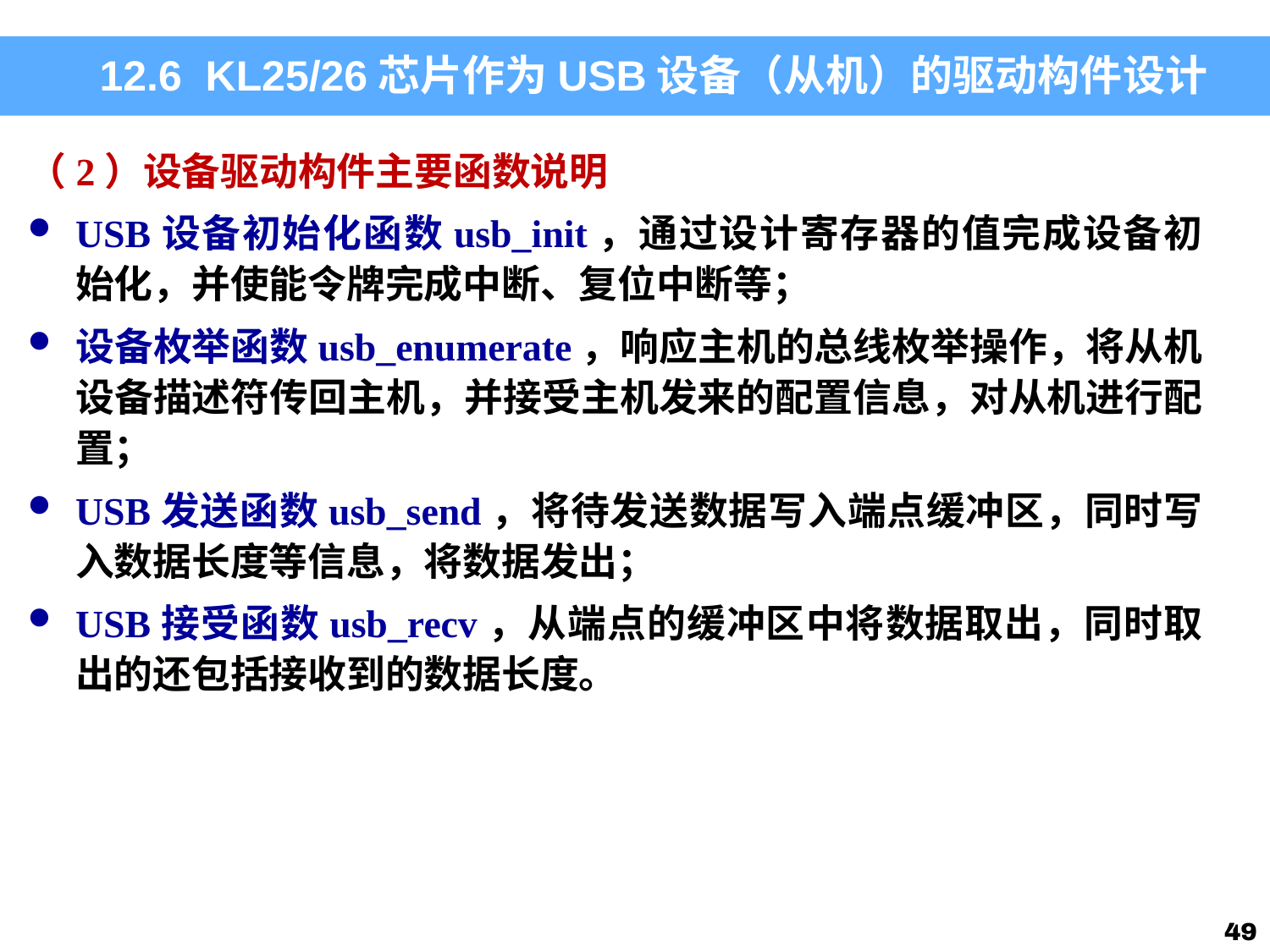

12.6  KL25/26芯片作为USB设备（从机）的驱动构件设计

（2）设备驱动构件主要函数说明
USB设备初始化函数usb_init，通过设计寄存器的值完成设备初始化，并使能令牌完成中断、复位中断等；
设备枚举函数usb_enumerate，响应主机的总线枚举操作，将从机设备描述符传回主机，并接受主机发来的配置信息，对从机进行配置；
USB发送函数usb_send，将待发送数据写入端点缓冲区，同时写入数据长度等信息，将数据发出；
USB接受函数usb_recv，从端点的缓冲区中将数据取出，同时取出的还包括接收到的数据长度。

49